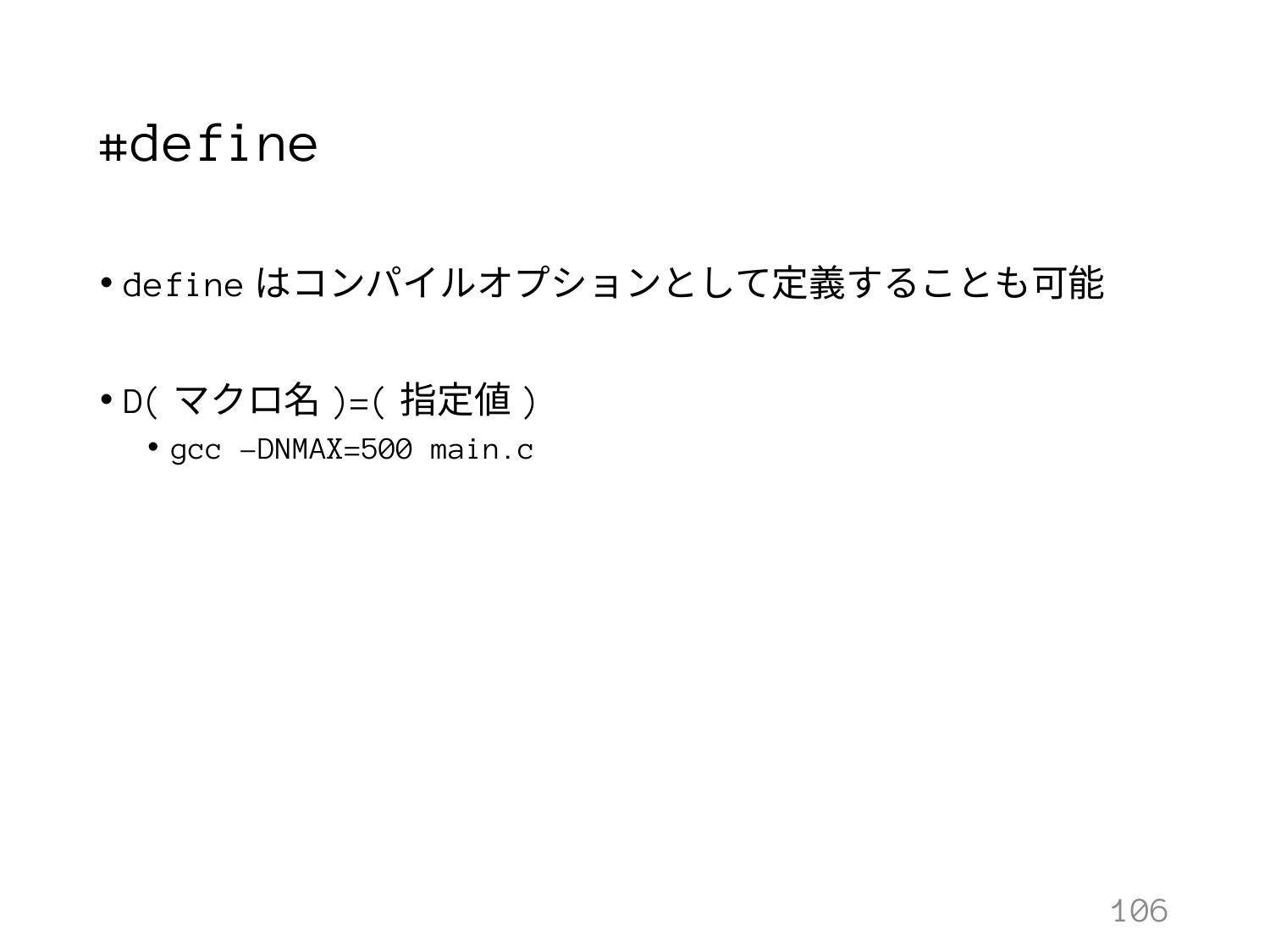

# #define
defineはコンパイルオプションとして定義することも可能

D(マクロ名)=(指定値)
gcc –DNMAX=500 main.c
106